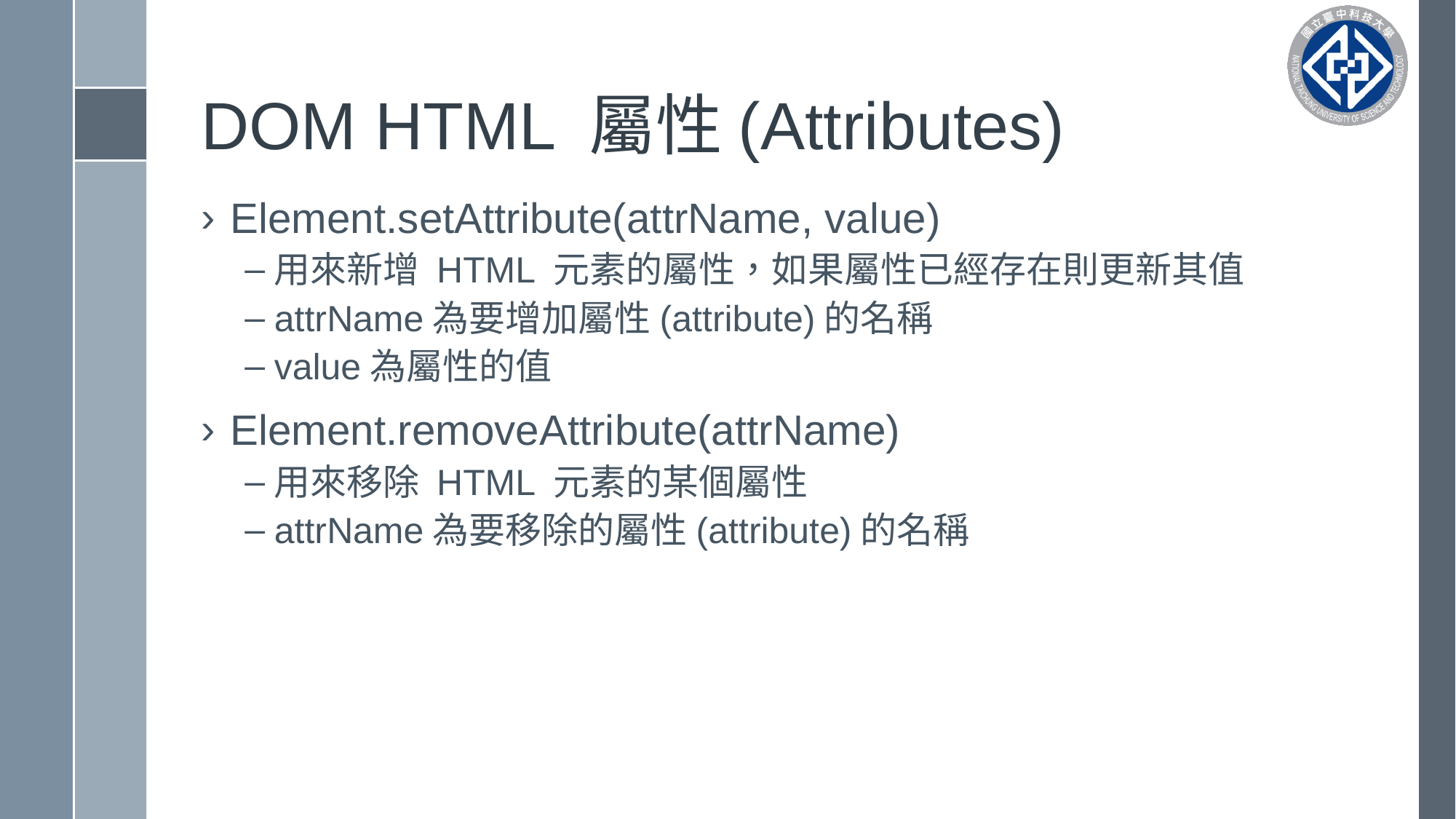

# DOM HTML 屬性(Attributes)
Element.setAttribute(attrName, value)
用來新增 HTML 元素的屬性，如果屬性已經存在則更新其值
attrName為要增加屬性(attribute)的名稱
value為屬性的值
Element.removeAttribute(attrName)
用來移除 HTML 元素的某個屬性
attrName為要移除的屬性(attribute)的名稱